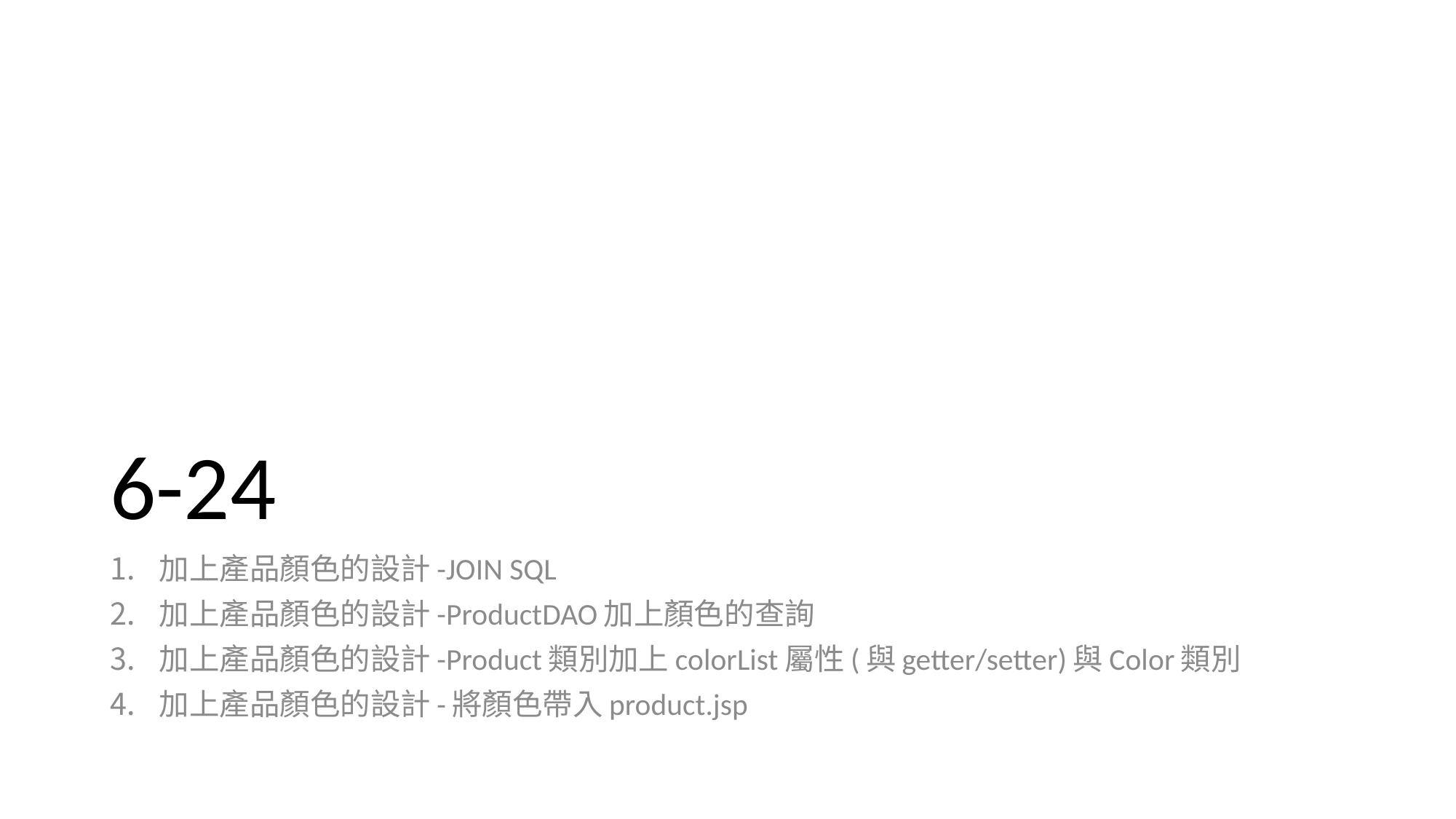

# 6-24
加上產品顏色的設計-JOIN SQL
加上產品顏色的設計-ProductDAO加上顏色的查詢
加上產品顏色的設計-Product類別加上colorList屬性(與getter/setter)與Color類別
加上產品顏色的設計-將顏色帶入product.jsp